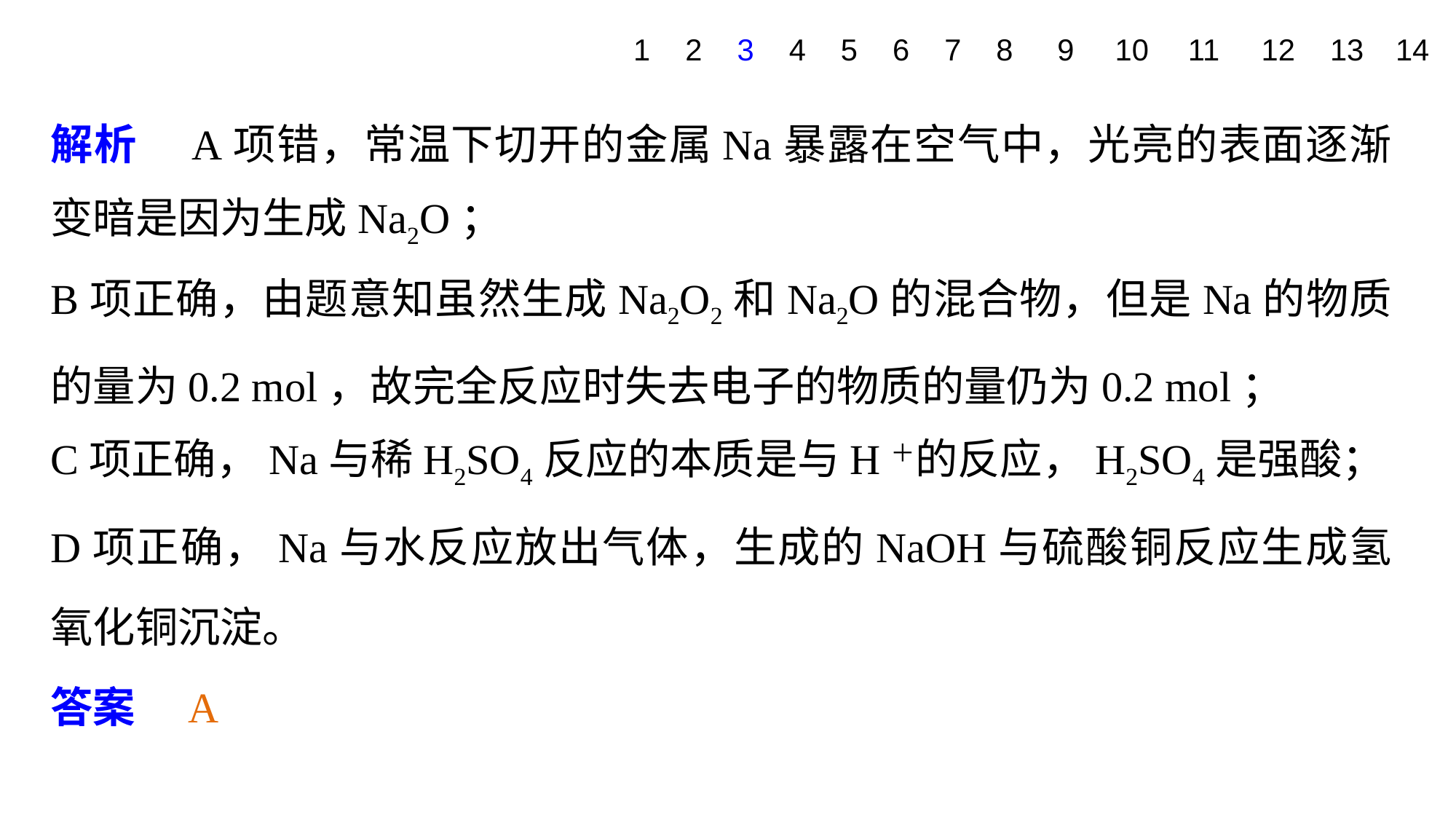

1
2
3
4
5
6
7
8
9
10
11
12
13
14
解析　A项错，常温下切开的金属Na暴露在空气中，光亮的表面逐渐变暗是因为生成Na2O；
B项正确，由题意知虽然生成Na2O2和Na2O的混合物，但是Na的物质的量为0.2 mol，故完全反应时失去电子的物质的量仍为0.2 mol；
C项正确，Na与稀H2SO4反应的本质是与H＋的反应，H2SO4是强酸；
D项正确，Na与水反应放出气体，生成的NaOH与硫酸铜反应生成氢氧化铜沉淀。
答案　A